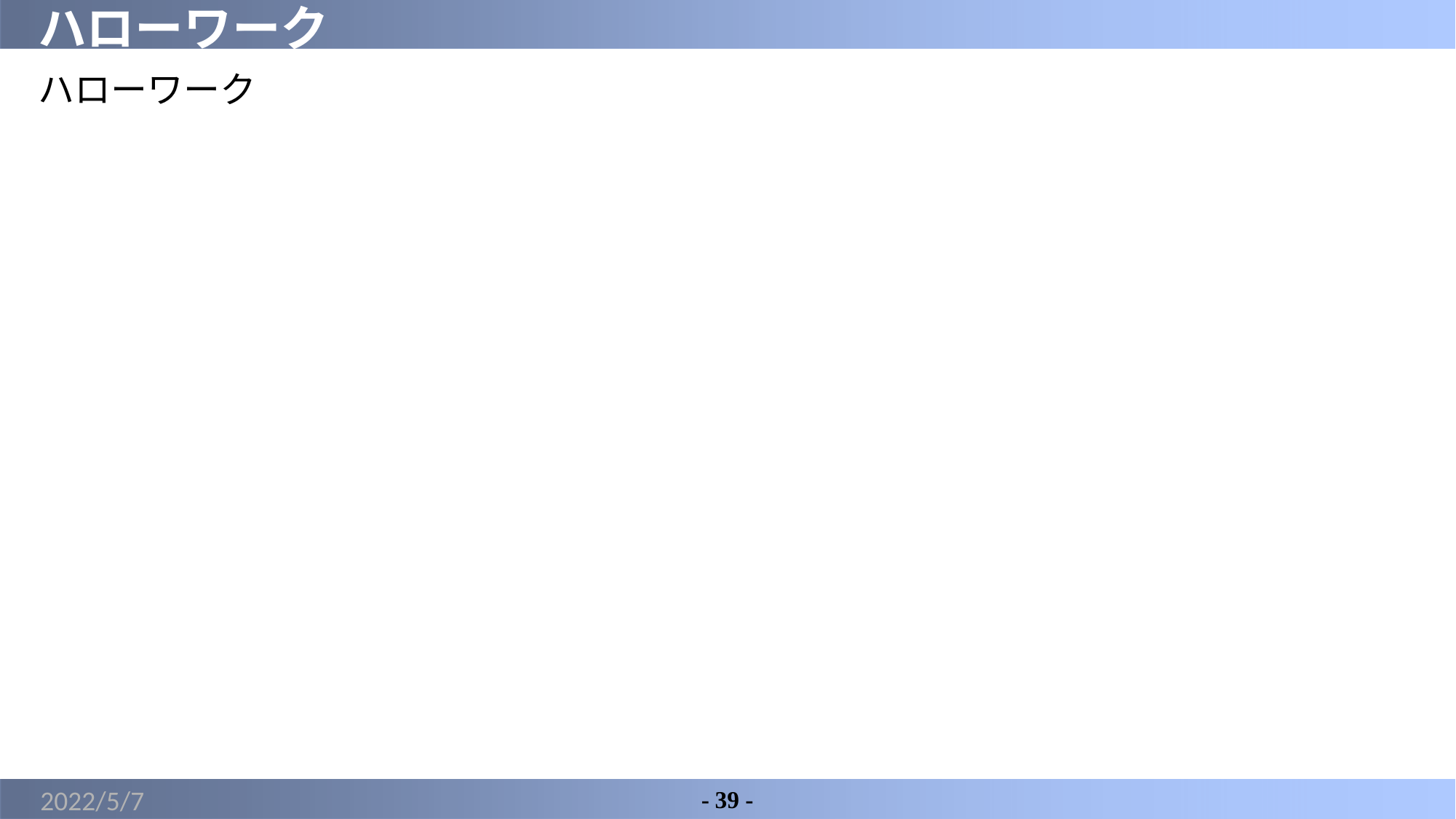

# ハローワーク
ハローワーク
2022/5/7
- 39 -